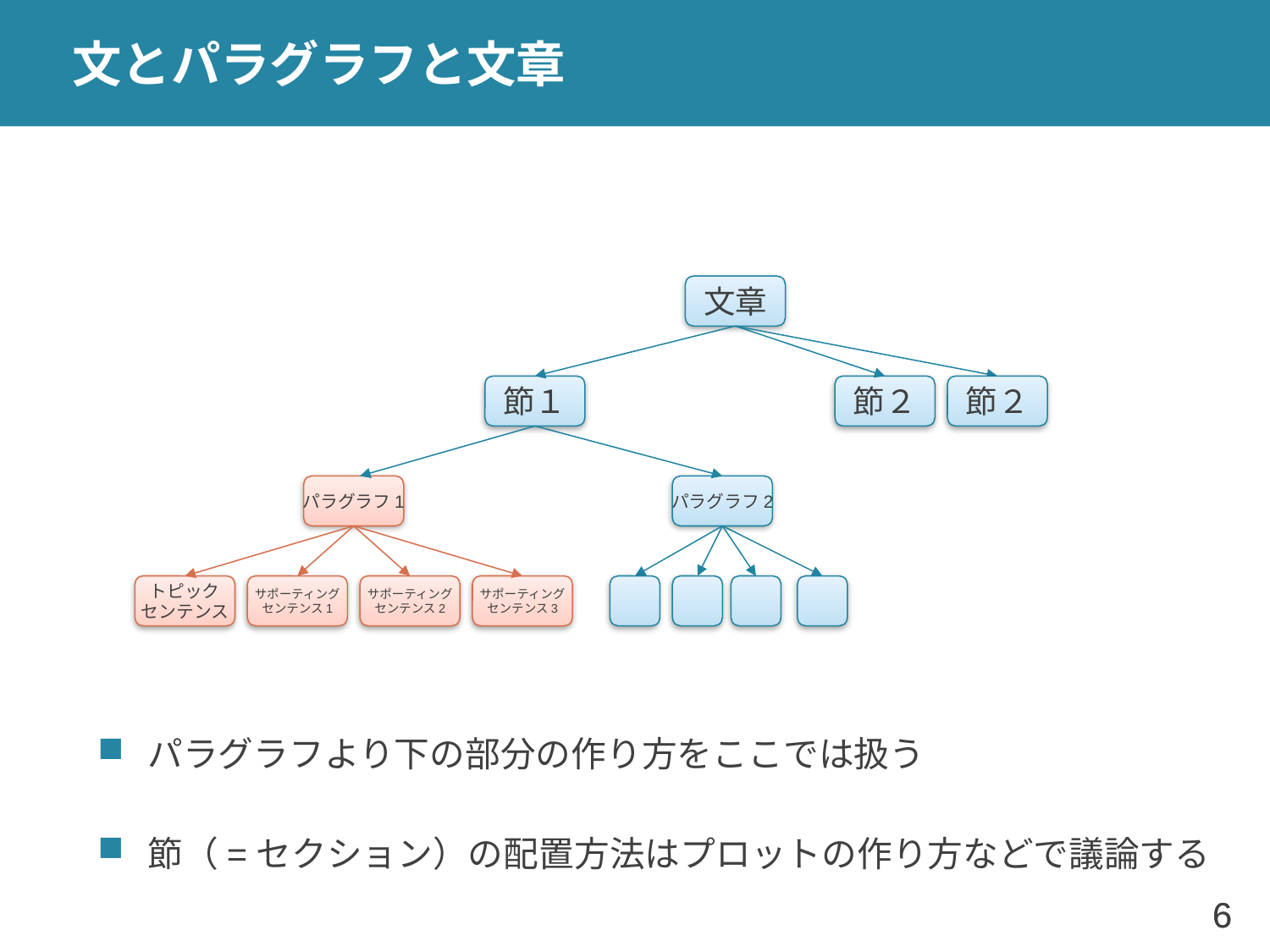

# 文とパラグラフと文章
文章
節１
節２
節２
パラグラフ1
パラグラフ2
トピック
センテンス
サポーティング
センテンス1
サポーティング
センテンス2
サポーティング
センテンス3

パラグラフより下の部分の作り方をここでは扱う
節（=セクション）の配置方法はプロットの作り方などで議論する